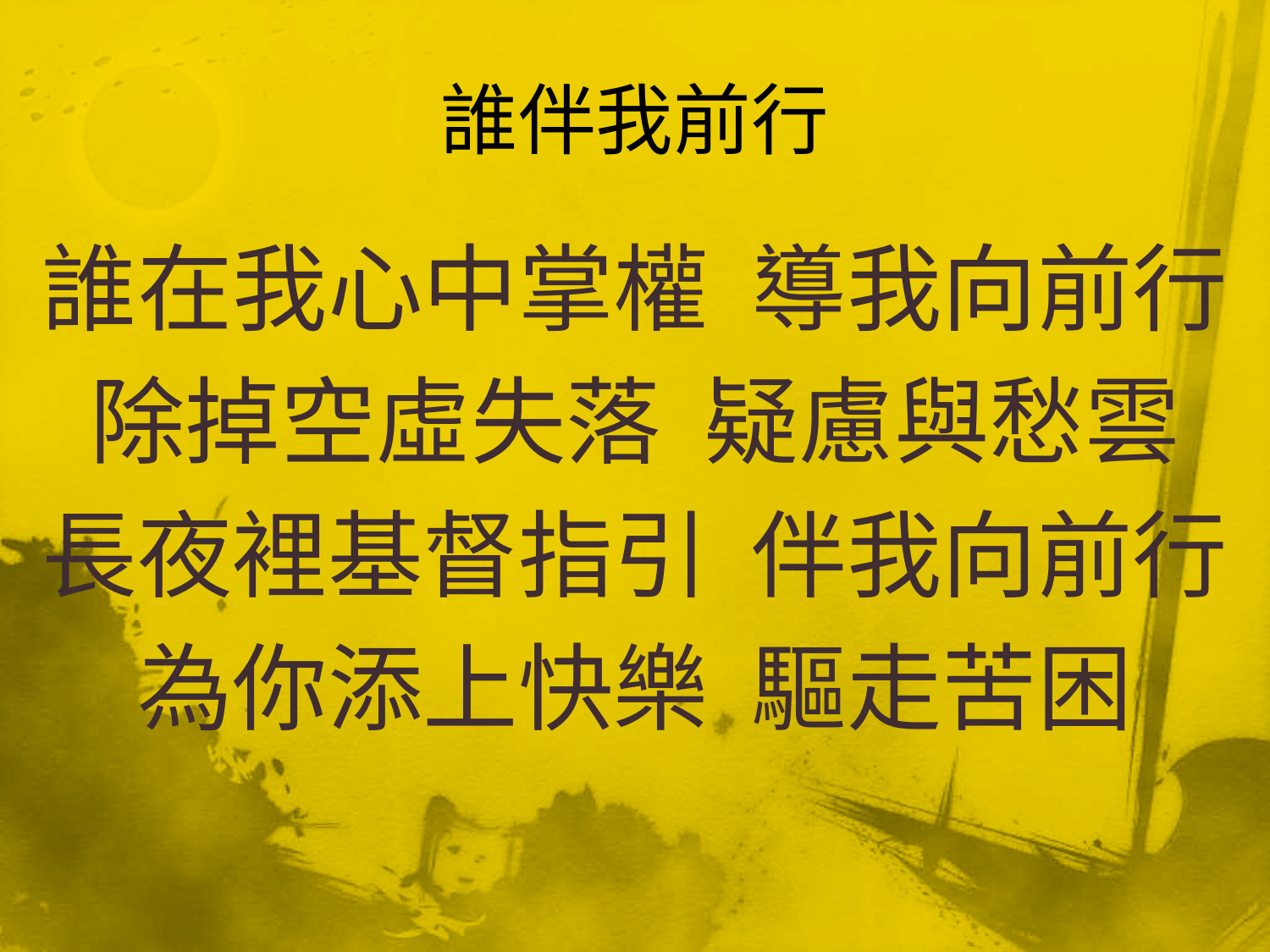

# 誰伴我前行
誰在我心中掌權  導我向前行
除掉空虛失落  疑慮與愁雲
長夜裡基督指引  伴我向前行
為你添上快樂  驅走苦困